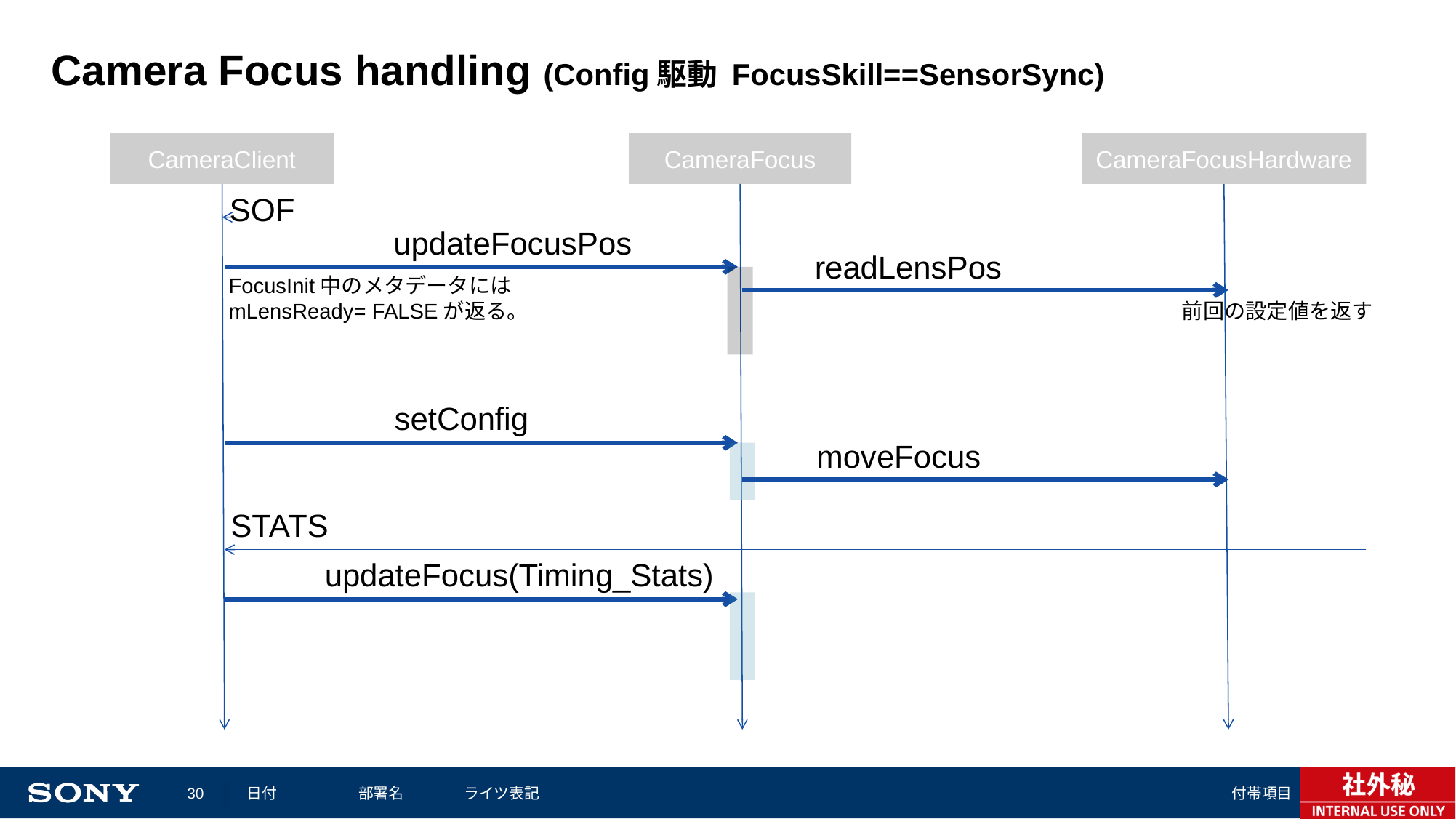

# Camera Focus handling (Config駆動 FocusSkill==SensorSync)
CameraClient
CameraFocus
CameraFocusHardware
SOF
updateFocusPos
readLensPos
FocusInit中のメタデータには
mLensReady= FALSEが返る。

前回の設定値を返す
setConfig
moveFocus

STATS
updateFocus(Timing_Stats)